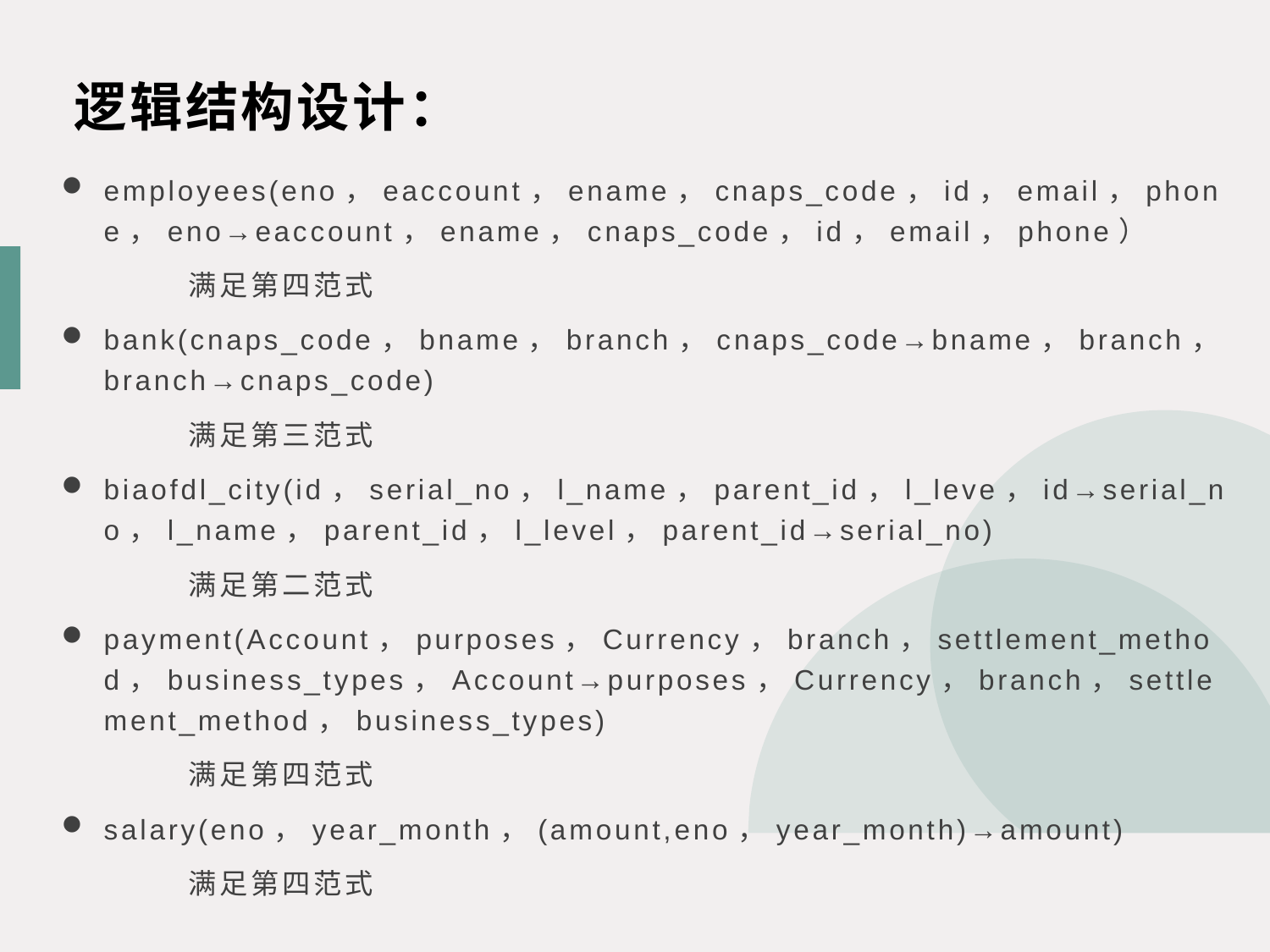

逻辑结构设计：
employees(eno，eaccount，ename，cnaps_code，id，email，phone，eno→eaccount，ename，cnaps_code，id，email，phone）
	满足第四范式
bank(cnaps_code，bname，branch，cnaps_code→bname，branch，branch→cnaps_code)
	满足第三范式
biaofdl_city(id，serial_no，l_name，parent_id，l_leve，id→serial_no，l_name，parent_id，l_level，parent_id→serial_no)
	满足第二范式
payment(Account，purposes，Currency，branch，settlement_method，business_types，Account→purposes，Currency，branch，settlement_method，business_types)
	满足第四范式
salary(eno，year_month，(amount,eno，year_month)→amount)
	满足第四范式